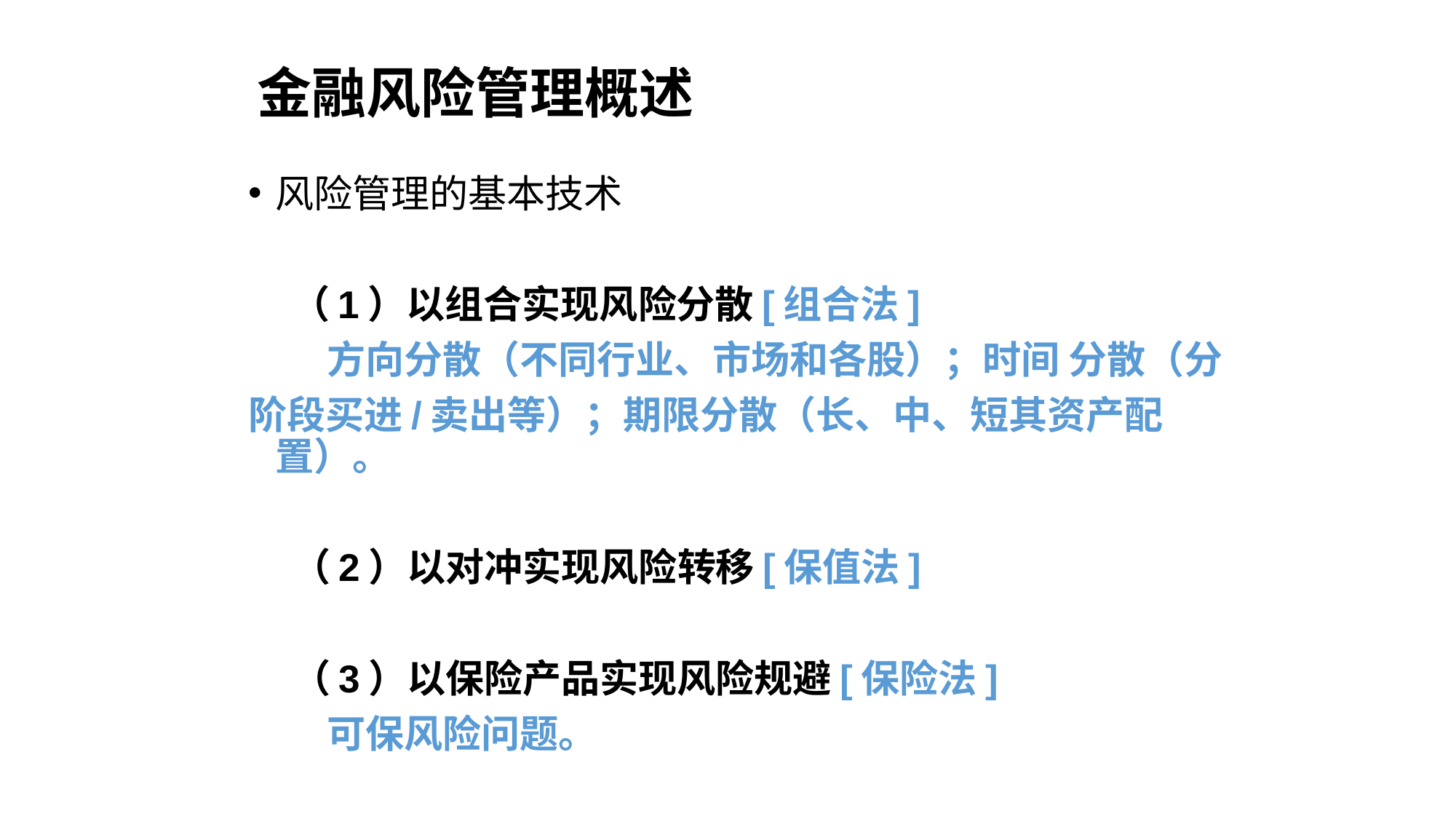

金融风险管理概述
风险管理的基本技术

    （1）以组合实现风险分散[组合法]
        方向分散（不同行业、市场和各股）；时间 分散（分
阶段买进/卖出等）；期限分散（长、中、短其资产配置）。

    （2）以对冲实现风险转移[保值法]

    （3）以保险产品实现风险规避[保险法]
        可保风险问题。